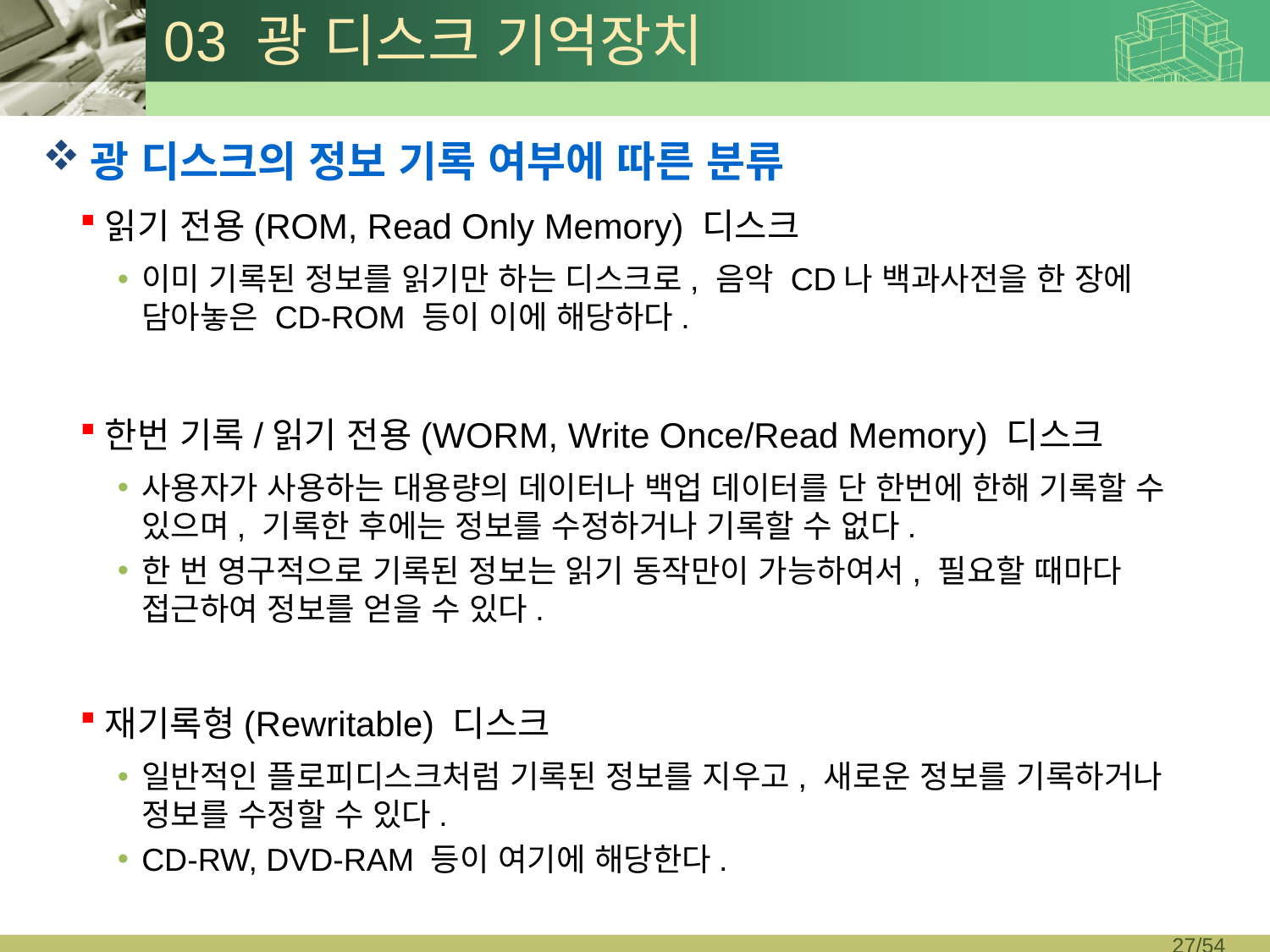

# 03 광 디스크 기억장치
광 디스크의 정보 기록 여부에 따른 분류
읽기 전용(ROM, Read Only Memory) 디스크
이미 기록된 정보를 읽기만 하는 디스크로, 음악 CD나 백과사전을 한 장에 담아놓은 CD-ROM 등이 이에 해당하다.

한번 기록/읽기 전용(WORM, Write Once/Read Memory) 디스크
사용자가 사용하는 대용량의 데이터나 백업 데이터를 단 한번에 한해 기록할 수 있으며, 기록한 후에는 정보를 수정하거나 기록할 수 없다.
한 번 영구적으로 기록된 정보는 읽기 동작만이 가능하여서, 필요할 때마다 접근하여 정보를 얻을 수 있다.

재기록형(Rewritable) 디스크
일반적인 플로피디스크처럼 기록된 정보를 지우고, 새로운 정보를 기록하거나 정보를 수정할 수 있다.
CD-RW, DVD-RAM 등이 여기에 해당한다.